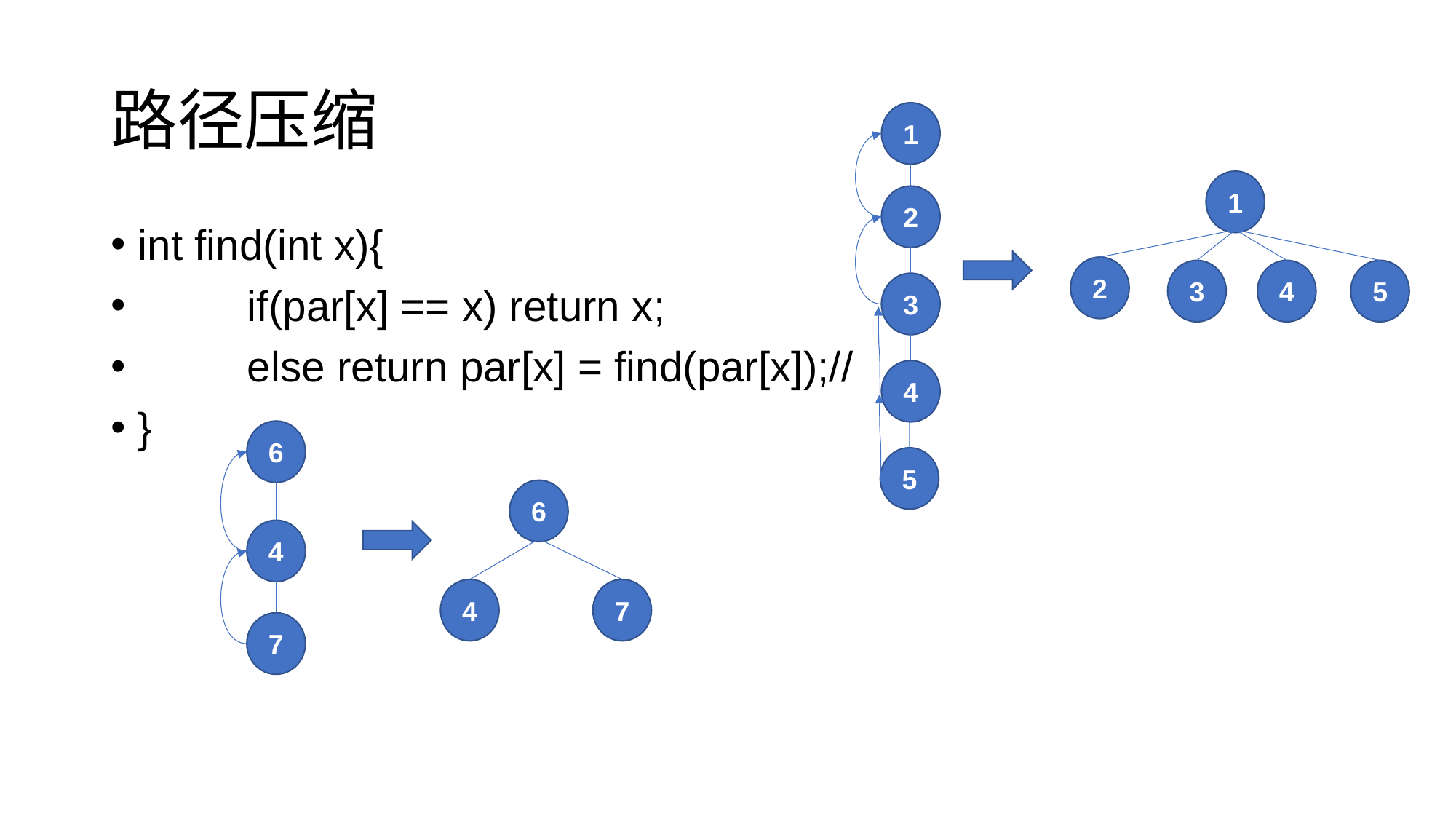

# 路径压缩
1
1
2
int find(int x){
	if(par[x] == x) return x;
	else return par[x] = find(par[x]);//
}

2
3
4
5
3
4
6
5
6
4

4
7
7